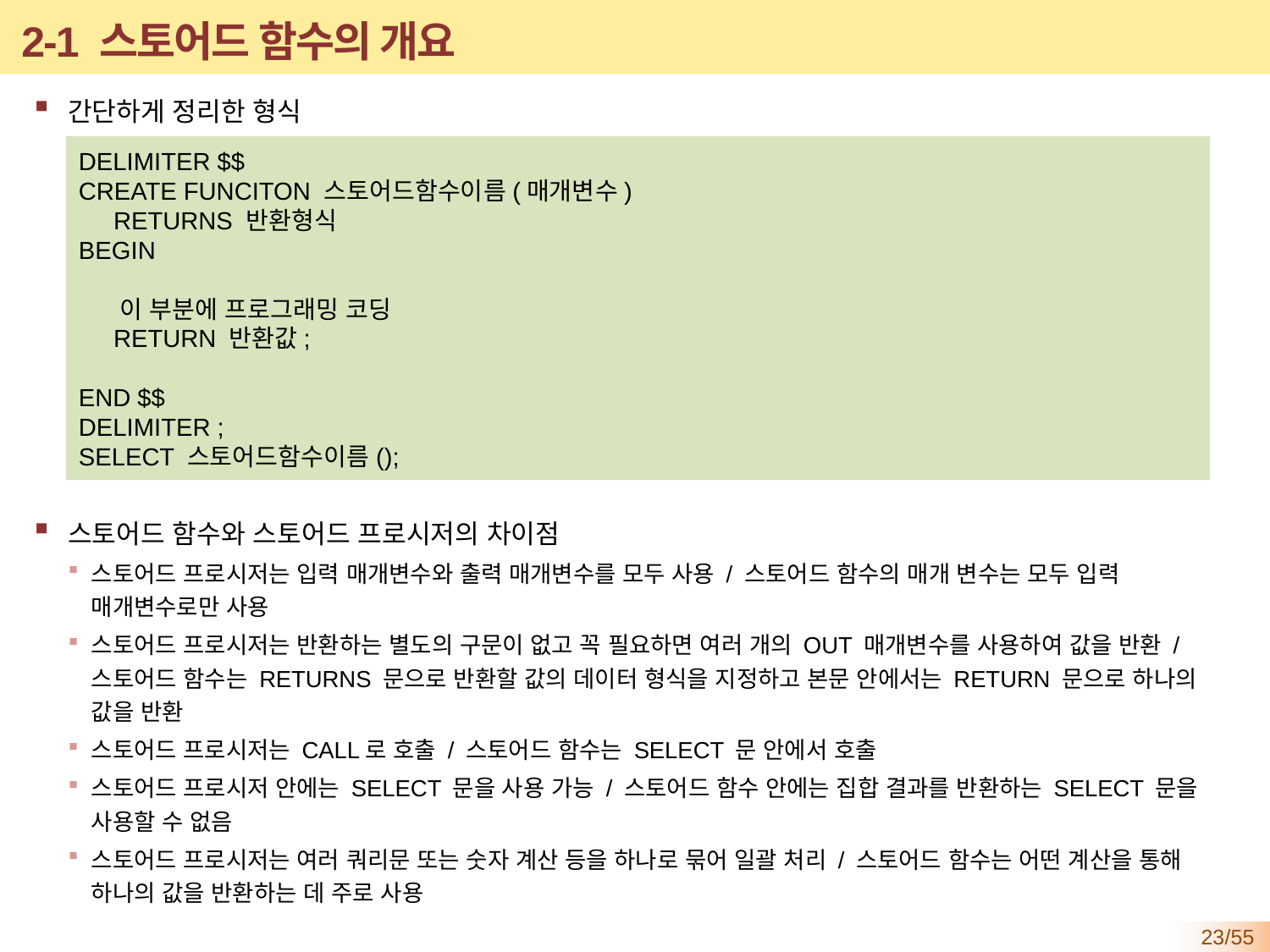

# 2-1 스토어드 함수의 개요
간단하게 정리한 형식

스토어드 함수와 스토어드 프로시저의 차이점
스토어드 프로시저는 입력 매개변수와 출력 매개변수를 모두 사용 / 스토어드 함수의 매개 변수는 모두 입력 매개변수로만 사용
스토어드 프로시저는 반환하는 별도의 구문이 없고 꼭 필요하면 여러 개의 OUT 매개변수를 사용하여 값을 반환 / 스토어드 함수는 RETURNS 문으로 반환할 값의 데이터 형식을 지정하고 본문 안에서는 RETURN 문으로 하나의 값을 반환
스토어드 프로시저는 CALL로 호출 / 스토어드 함수는 SELECT 문 안에서 호출
스토어드 프로시저 안에는 SELECT 문을 사용 가능 / 스토어드 함수 안에는 집합 결과를 반환하는 SELECT 문을 사용할 수 없음
스토어드 프로시저는 여러 쿼리문 또는 숫자 계산 등을 하나로 묶어 일괄 처리 / 스토어드 함수는 어떤 계산을 통해 하나의 값을 반환하는 데 주로 사용
DELIMITER $$
CREATE FUNCITON 스토어드함수이름(매개변수)
     RETURNS 반환형식
BEGIN

     이 부분에 프로그래밍 코딩
     RETURN 반환값;

END $$
DELIMITER ;
SELECT 스토어드함수이름();